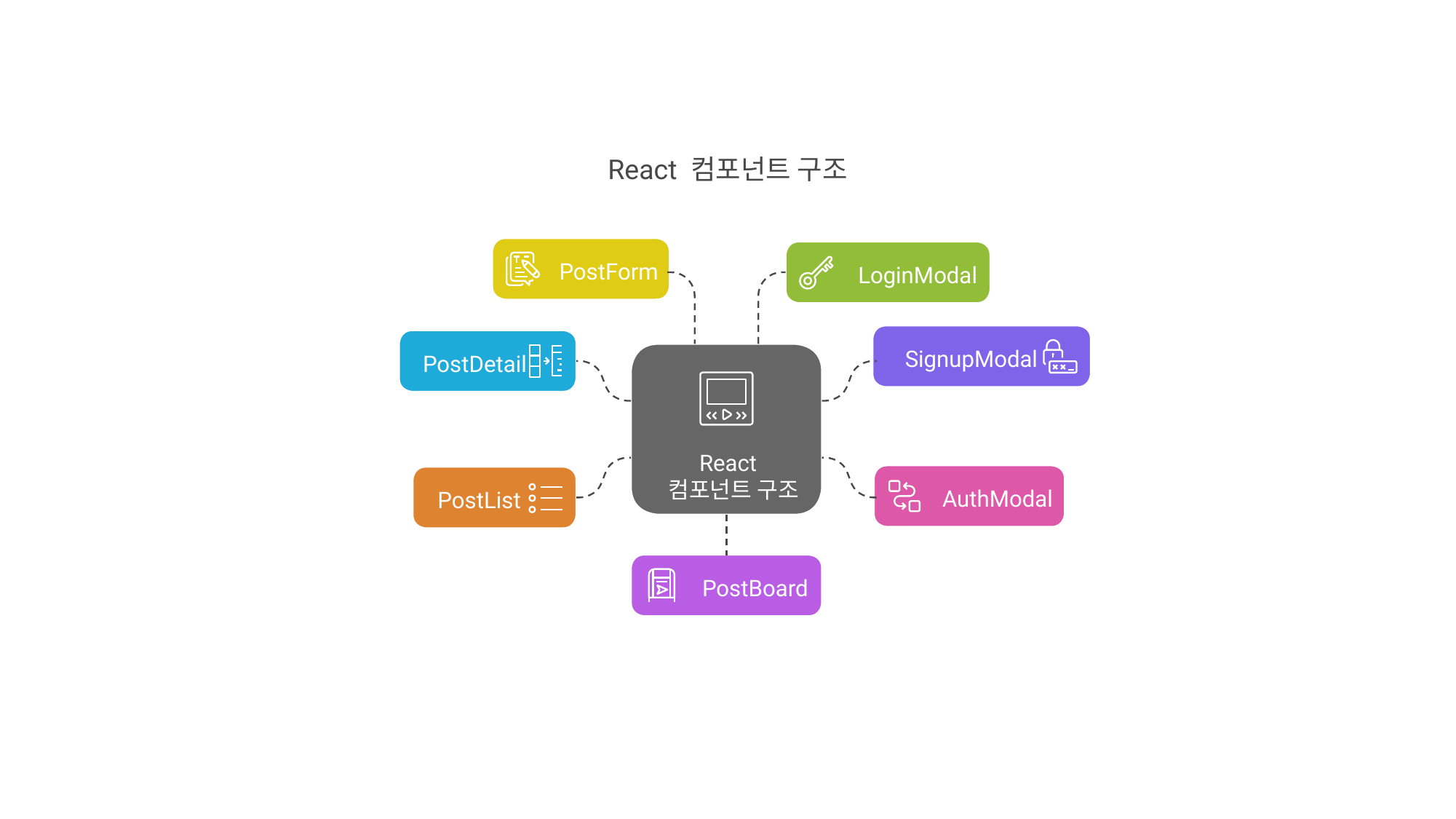

React 컴포넌트 구조

PostForm
LoginModal

SignupModal

PostDetail

React
 컴포넌트 구조

AuthModal
PostList

PostBoard